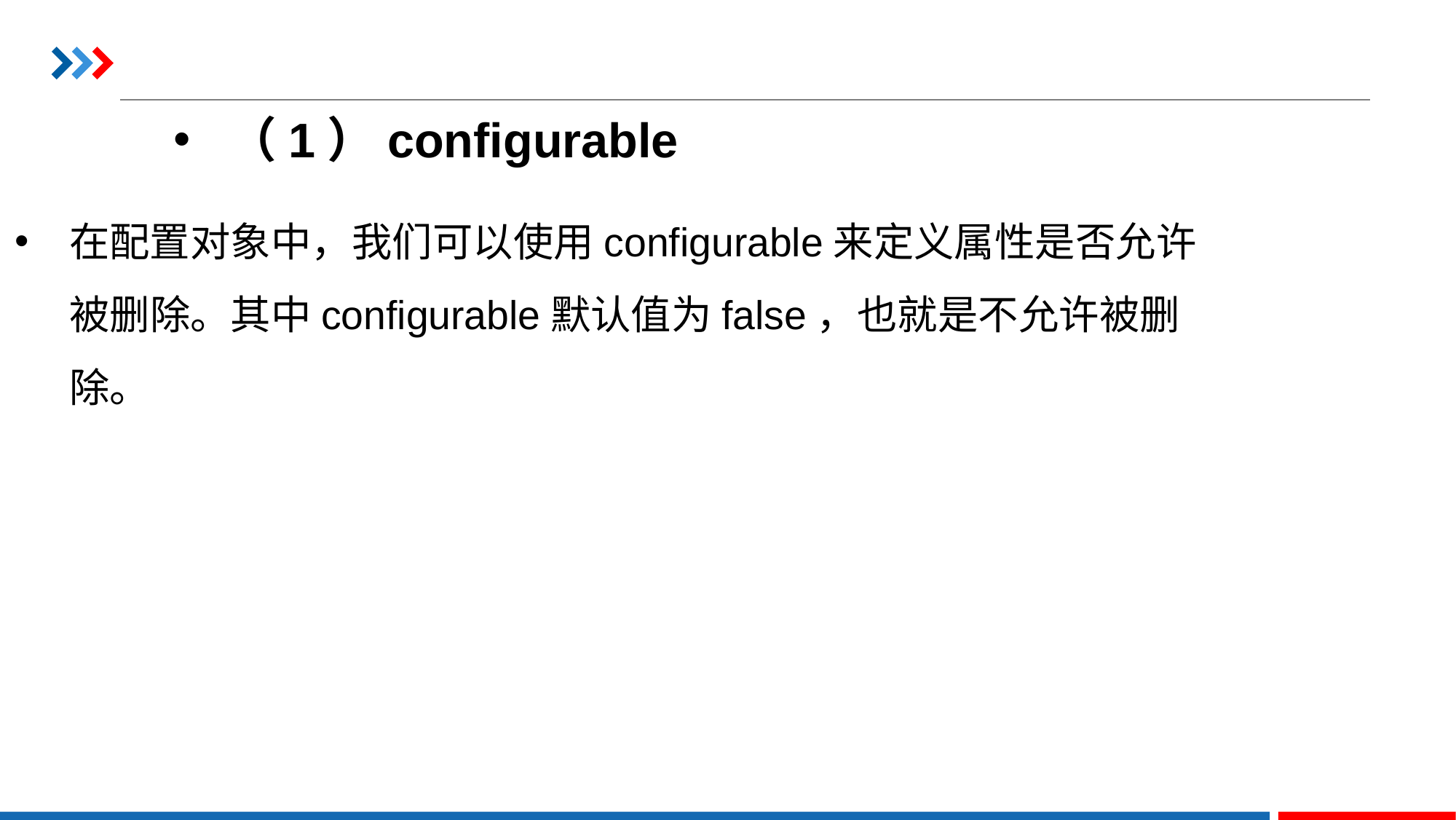

（1）configurable
在配置对象中，我们可以使用configurable来定义属性是否允许被删除。其中configurable默认值为false，也就是不允许被删除。